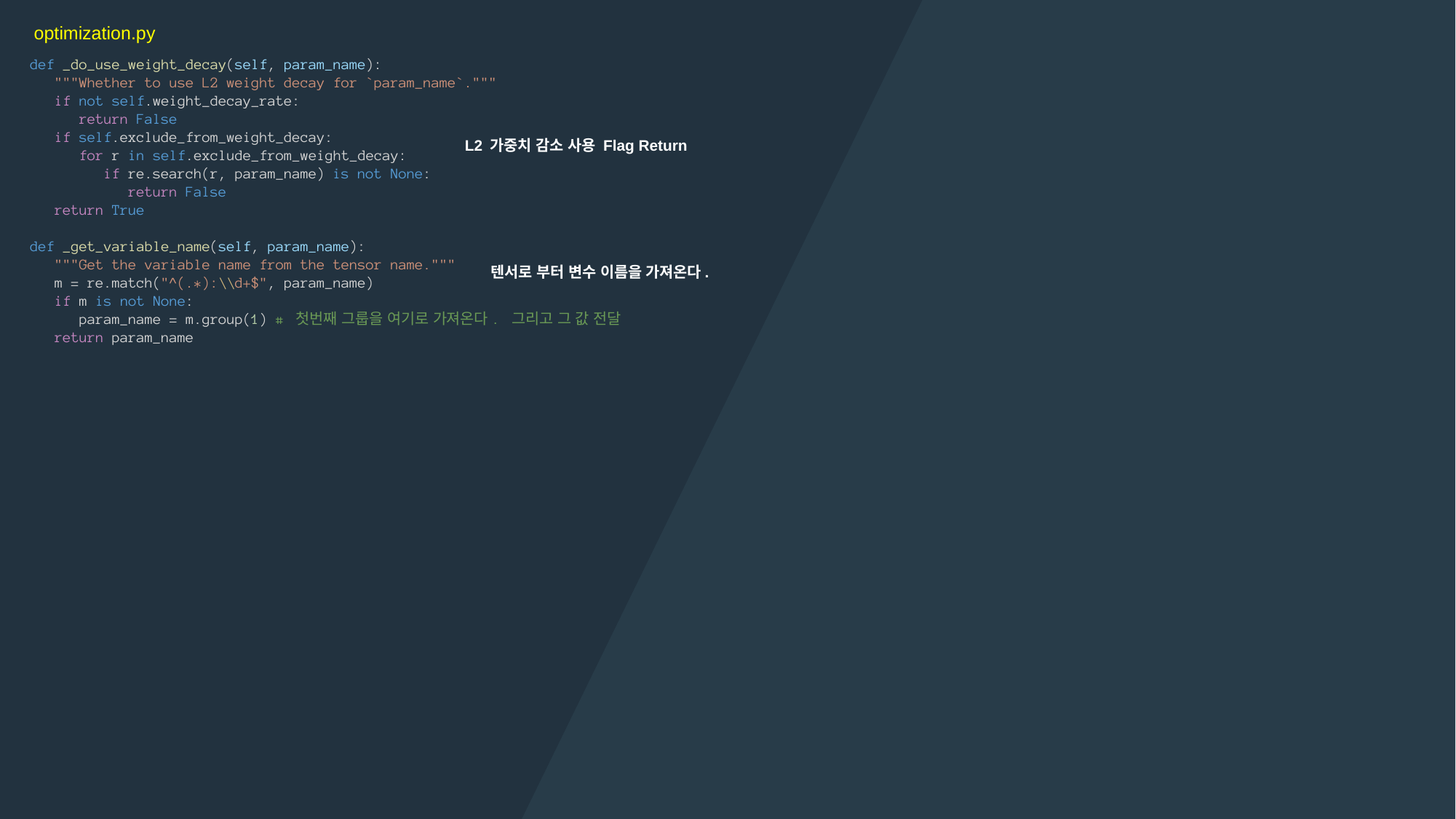

optimization.py
def _do_use_weight_decay(self, param_name):
   """Whether to use L2 weight decay for `param_name`."""
   if not self.weight_decay_rate:
      return False
   if self.exclude_from_weight_decay:
      for r in self.exclude_from_weight_decay:
         if re.search(r, param_name) is not None:
            return False
   return True
def _get_variable_name(self, param_name):
   """Get the variable name from the tensor name."""
   m = re.match("^(.*):\\d+$", param_name)
   if m is not None:
      param_name = m.group(1) # 첫번째 그룹을 여기로 가져온다. 그리고 그 값 전달
   return param_name
L2 가중치 감소 사용 Flag Return
텐서로 부터 변수 이름을 가져온다.